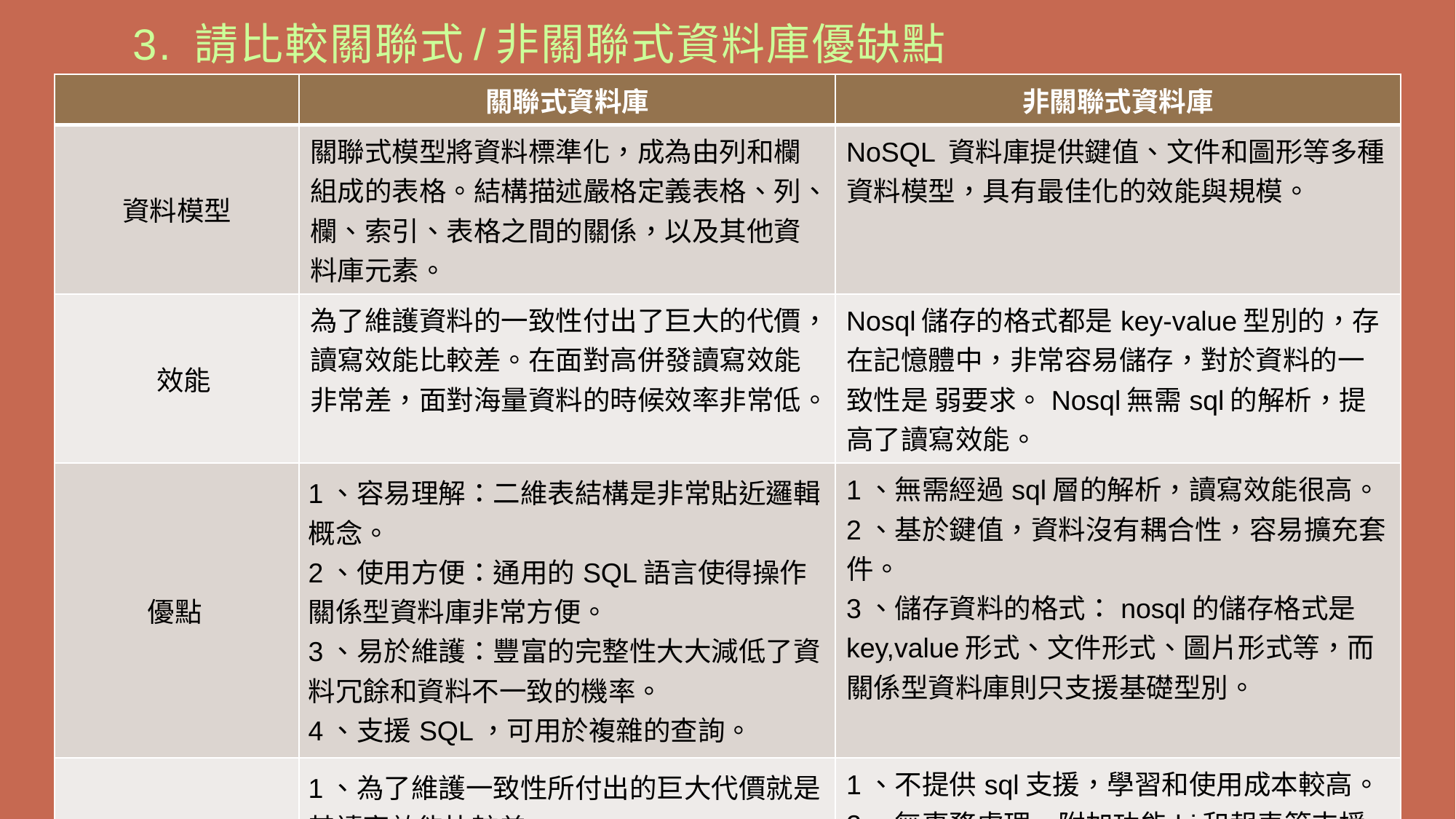

# 3. 請比較關聯式/非關聯式資料庫優缺點
|  | 關聯式資料庫 | 非關聯式資料庫 |
| --- | --- | --- |
| 資料模型 | 關聯式模型將資料標準化，成為由列和欄組成的表格。結構描述嚴格定義表格、列、欄、索引、表格之間的關係，以及其他資料庫元素。 | NoSQL 資料庫提供鍵值、文件和圖形等多種資料模型，具有最佳化的效能與規模。 |
| 效能 | 為了維護資料的一致性付出了巨大的代價，讀寫效能比較差。在面對高併發讀寫效能非常差，面對海量資料的時候效率非常低。 | Nosql儲存的格式都是key-value型別的，存在記憶體中，非常容易儲存，對於資料的一致性是 弱要求。Nosql無需sql的解析，提高了讀寫效能。 |
| 優點 | 1、容易理解：二維表結構是非常貼近邏輯概念。 2、使用方便：通用的SQL語言使得操作關係型資料庫非常方便。 3、易於維護：豐富的完整性大大減低了資料冗餘和資料不一致的機率。 4、支援SQL，可用於複雜的查詢。 | 1、無需經過sql層的解析，讀寫效能很高。 2、基於鍵值，資料沒有耦合性，容易擴充套件。 3、儲存資料的格式：nosql的儲存格式是key,value形式、文件形式、圖片形式等，而關係型資料庫則只支援基礎型別。 |
| 缺點 | 1、為了維護一致性所付出的巨大代價就是其讀寫效能比較差。 2、固定的表結構。 3、海量資料的高效率讀寫。 | 1、不提供sql支援，學習和使用成本較高。 2、無事務處理，附加功能bi和報表等支援也不好。 |